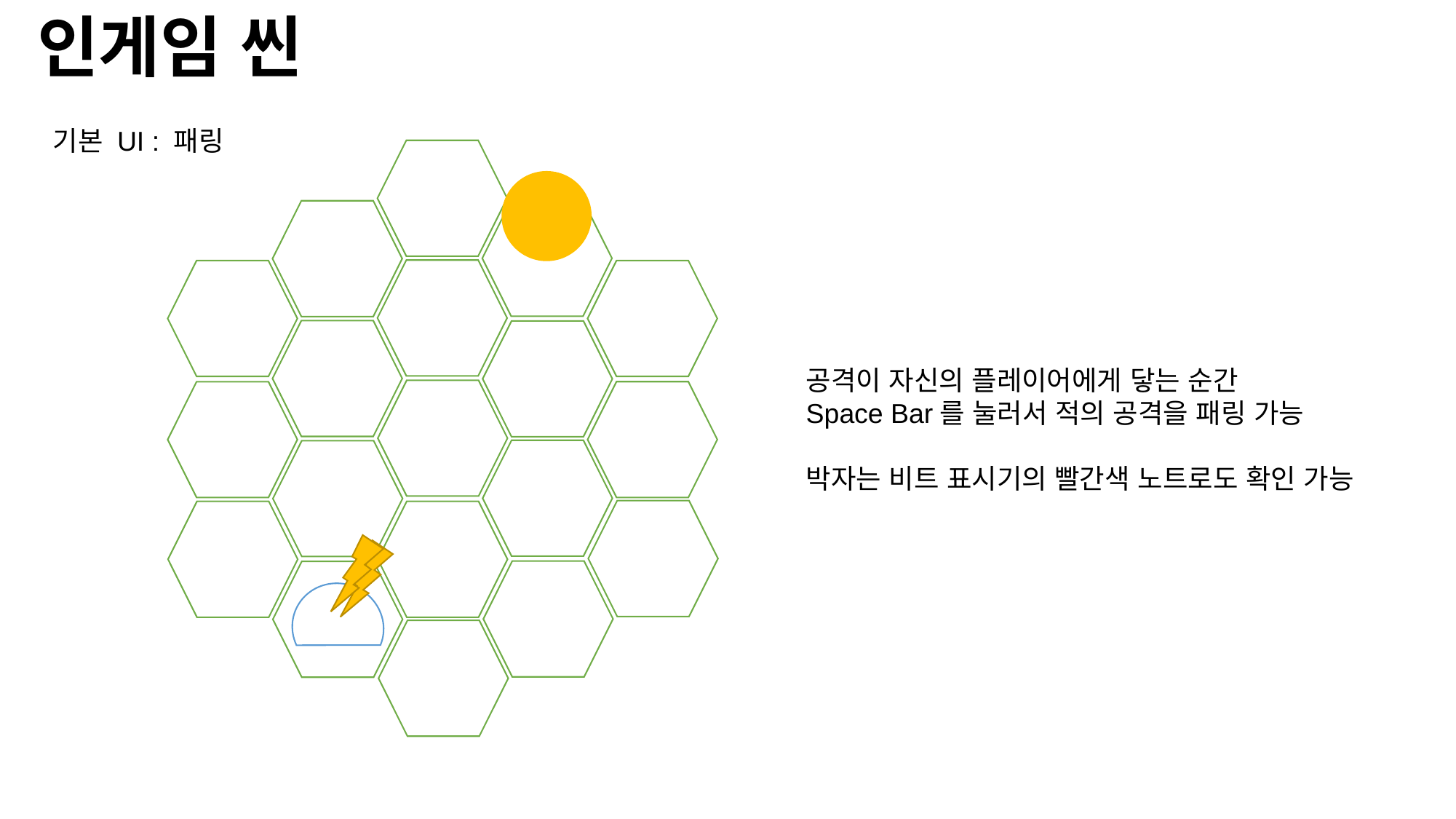

인게임 씬
기본 UI : 패링

공격이 자신의 플레이어에게 닿는 순간
Space Bar를 눌러서 적의 공격을 패링 가능

박자는 비트 표시기의 빨간색 노트로도 확인 가능